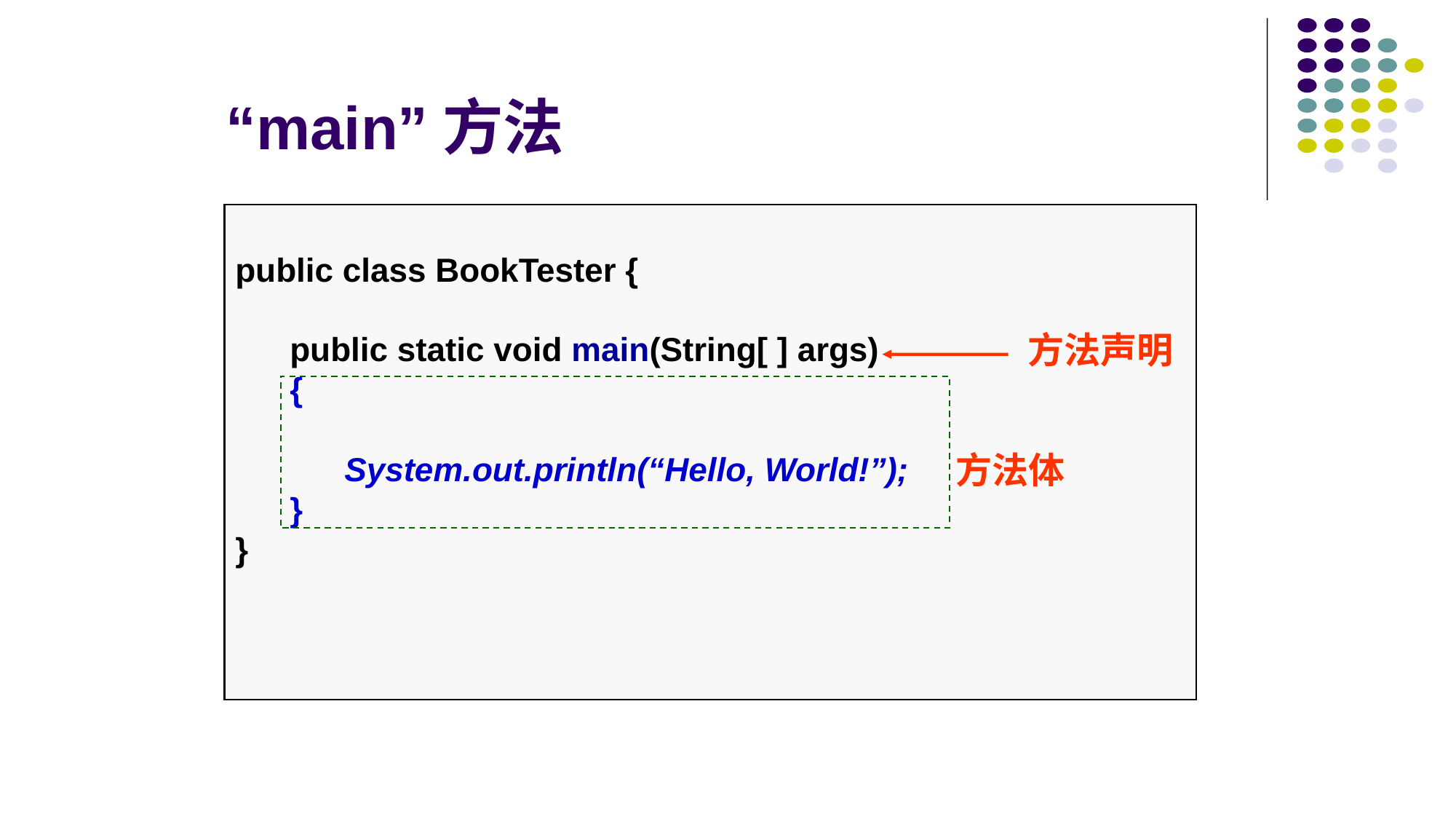

# “main”方法
public class BookTester {

public static void main(String[ ] args)
{

System.out.println(“Hello, World!”);
}
}

方法声明

方法体
24